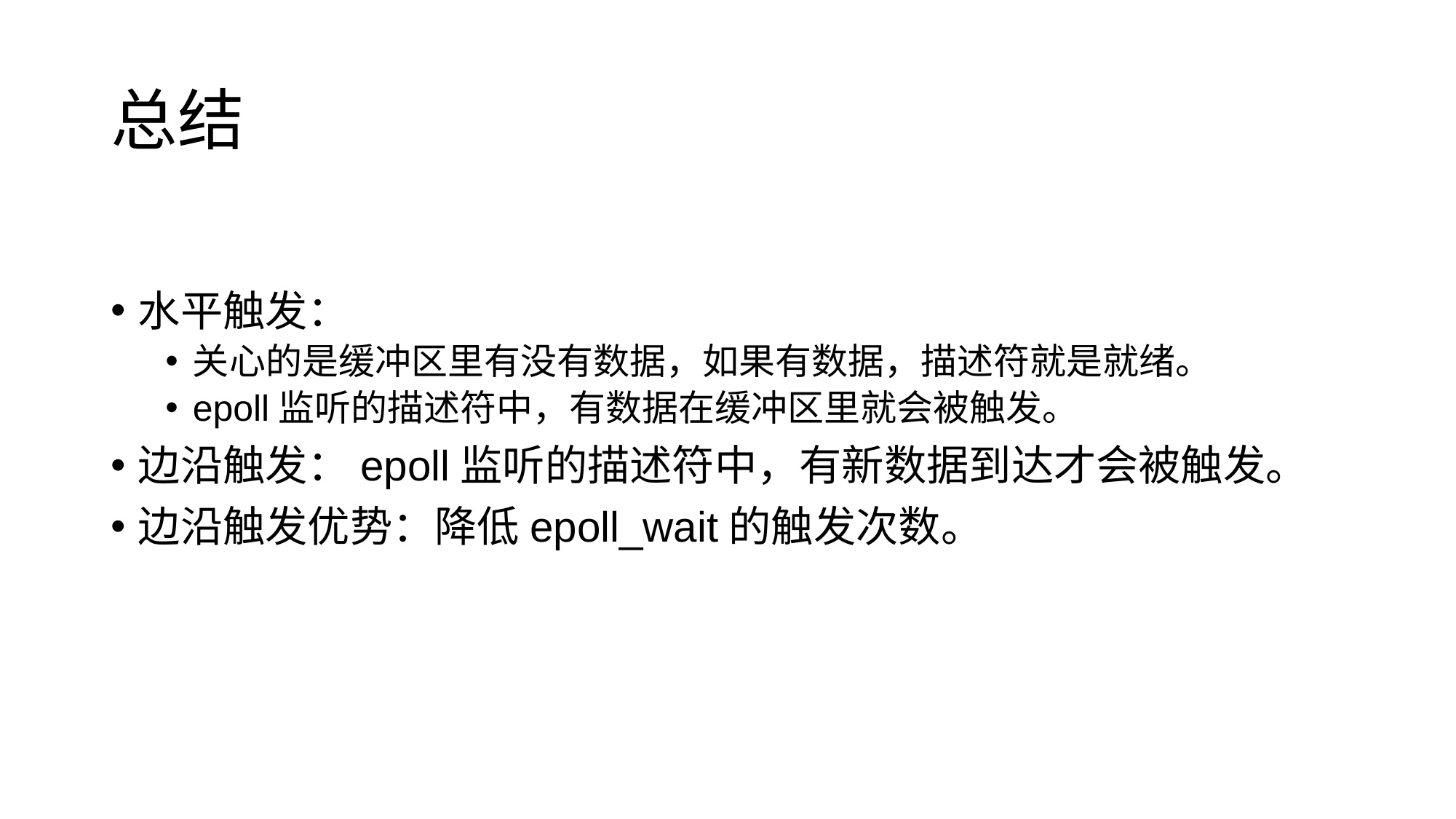

# 总结

水平触发：
关心的是缓冲区里有没有数据，如果有数据，描述符就是就绪。
epoll监听的描述符中，有数据在缓冲区里就会被触发。
边沿触发：epoll监听的描述符中，有新数据到达才会被触发。
边沿触发优势：降低epoll_wait的触发次数。